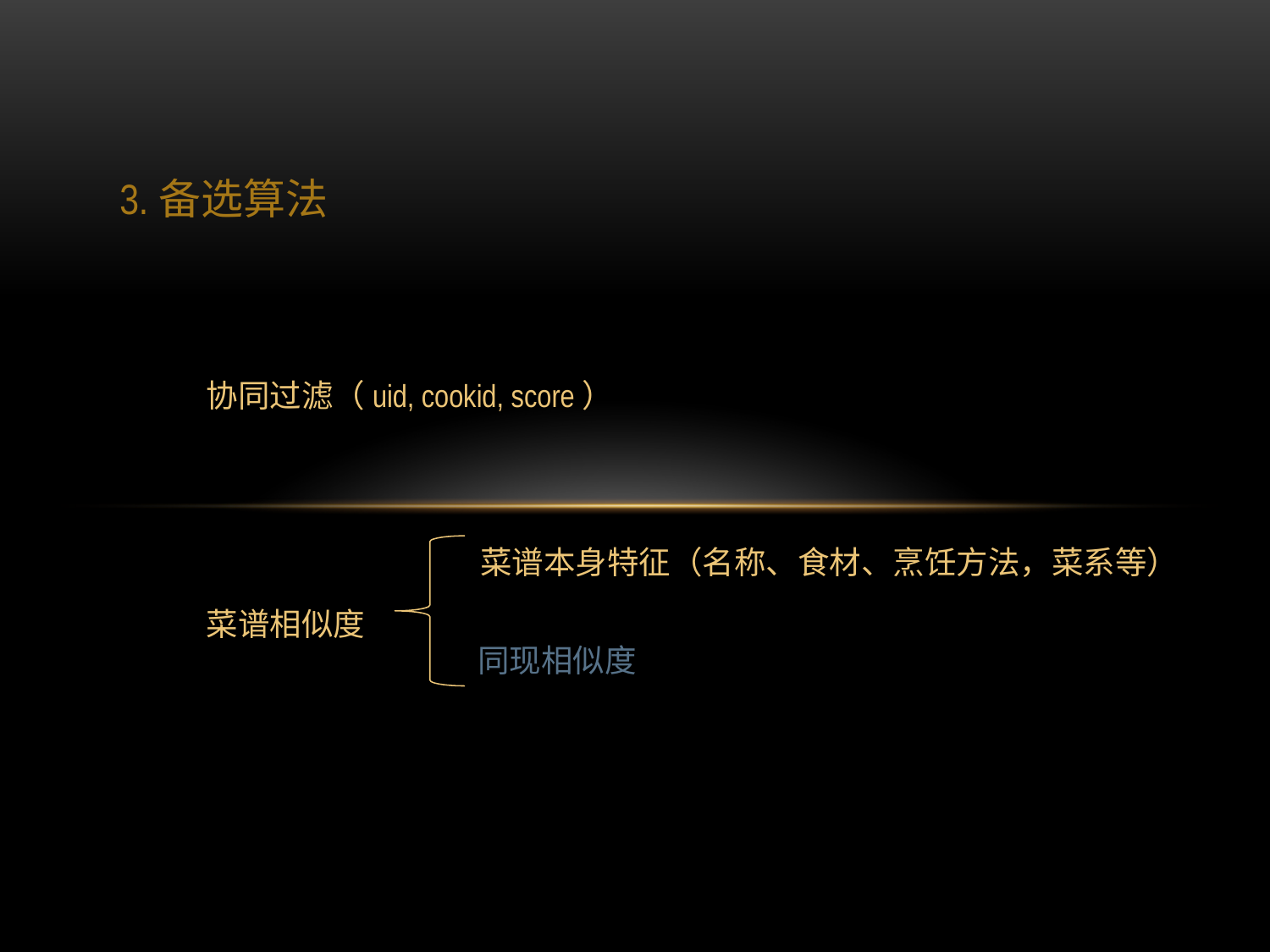

3.备选算法

           协同过滤（uid, cookid, score）

           菜谱相似度

菜谱本身特征（名称、食材、烹饪方法，菜系等）
同现相似度